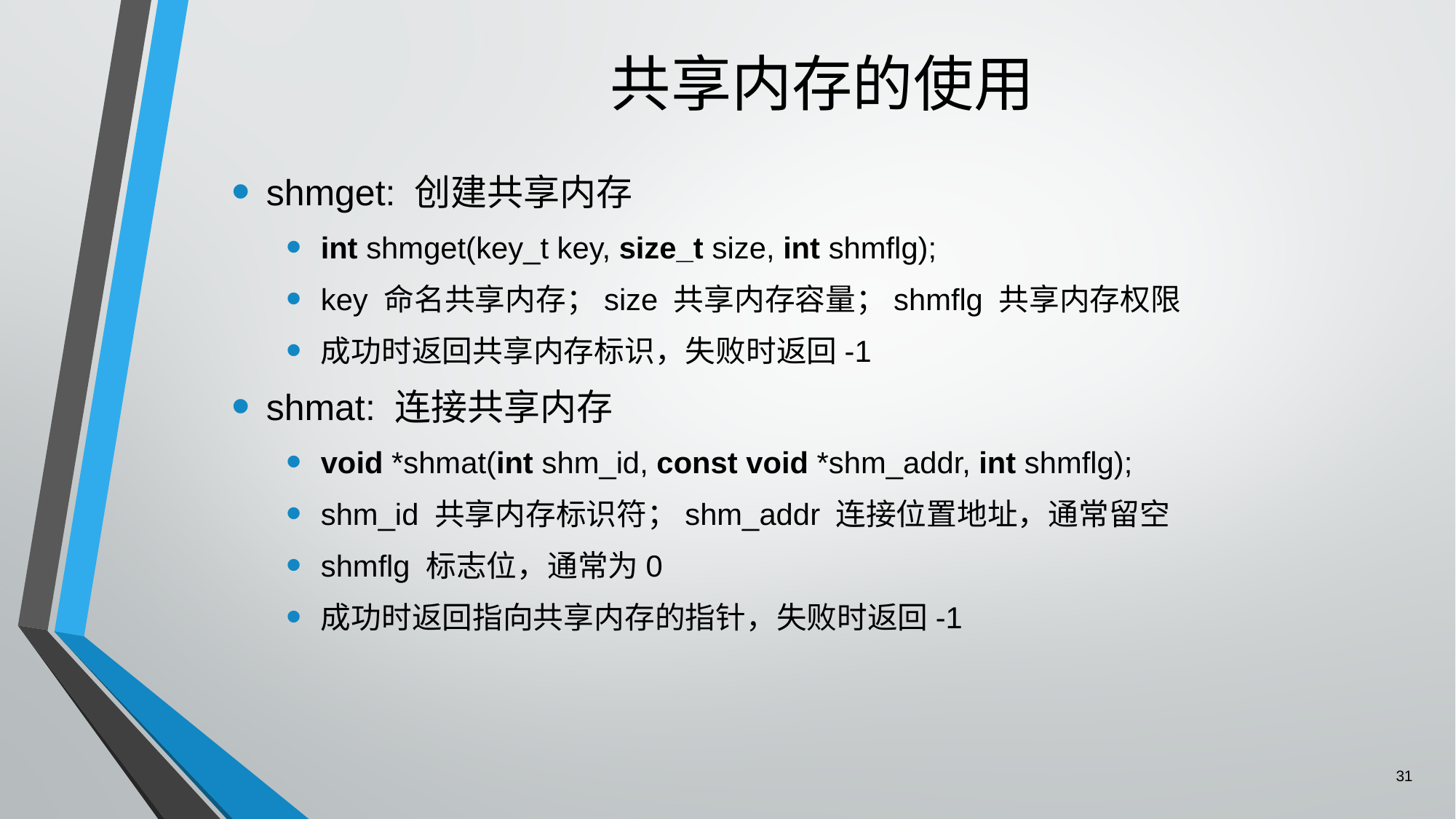

# 共享内存的使用
shmget: 创建共享内存
int shmget(key_t key, size_t size, int shmflg);
key 命名共享内存；size 共享内存容量；shmflg 共享内存权限
成功时返回共享内存标识，失败时返回-1
shmat: 连接共享内存
void *shmat(int shm_id, const void *shm_addr, int shmflg);
shm_id 共享内存标识符；shm_addr 连接位置地址，通常留空
shmflg 标志位，通常为0
成功时返回指向共享内存的指针，失败时返回-1
31